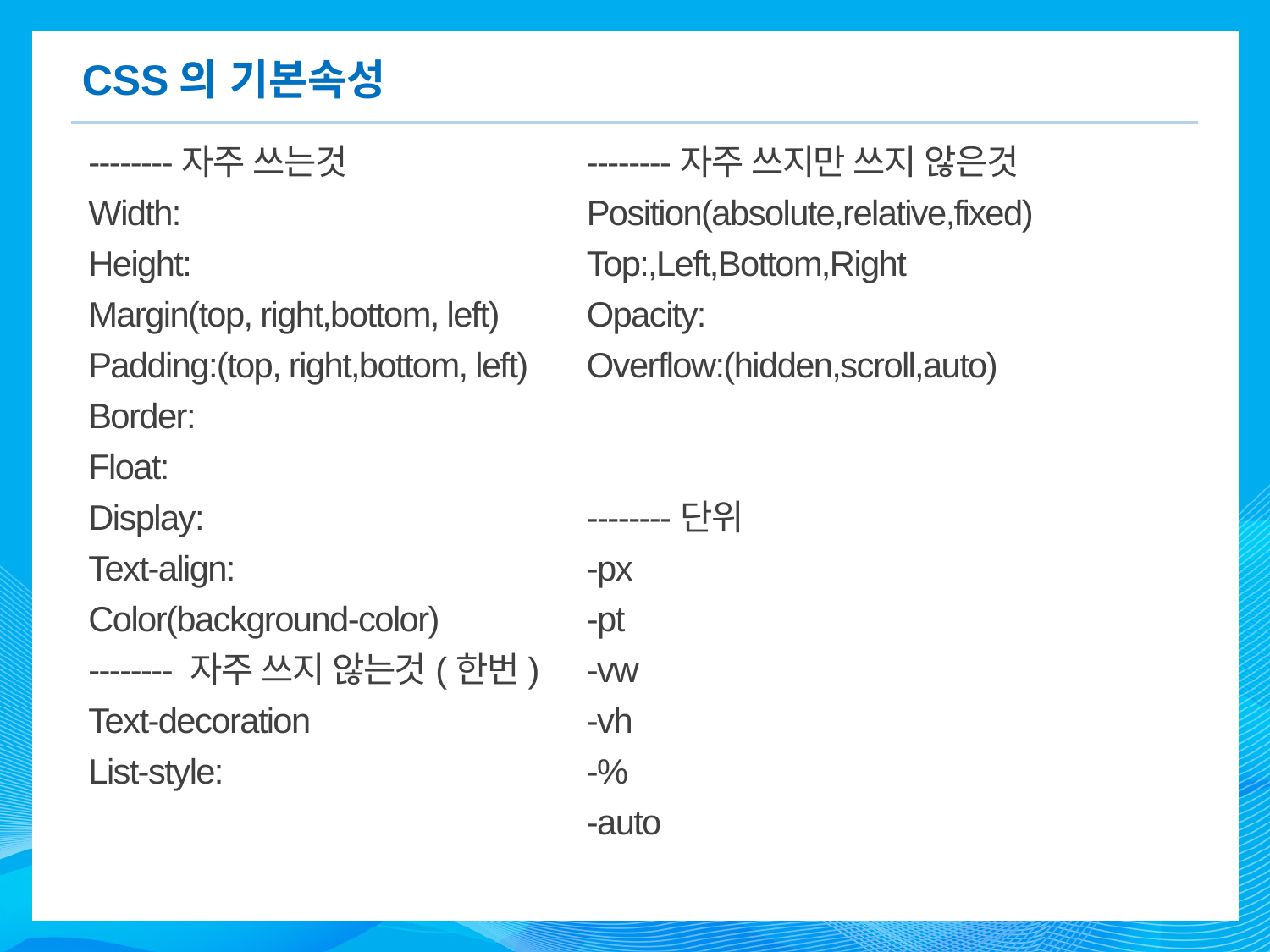

# CSS의 기본속성
--------자주 쓰는것
Width:
Height:
Margin(top, right,bottom, left)
Padding:(top, right,bottom, left)
Border:
Float:
Display:
Text-align:
Color(background-color)
-------- 자주 쓰지 않는것(한번)
Text-decoration
List-style:

--------자주 쓰지만 쓰지 않은것
Position(absolute,relative,fixed)
Top:,Left,Bottom,Right
Opacity:
Overflow:(hidden,scroll,auto)

--------단위
-px
-pt
-vw
-vh
-%
-auto